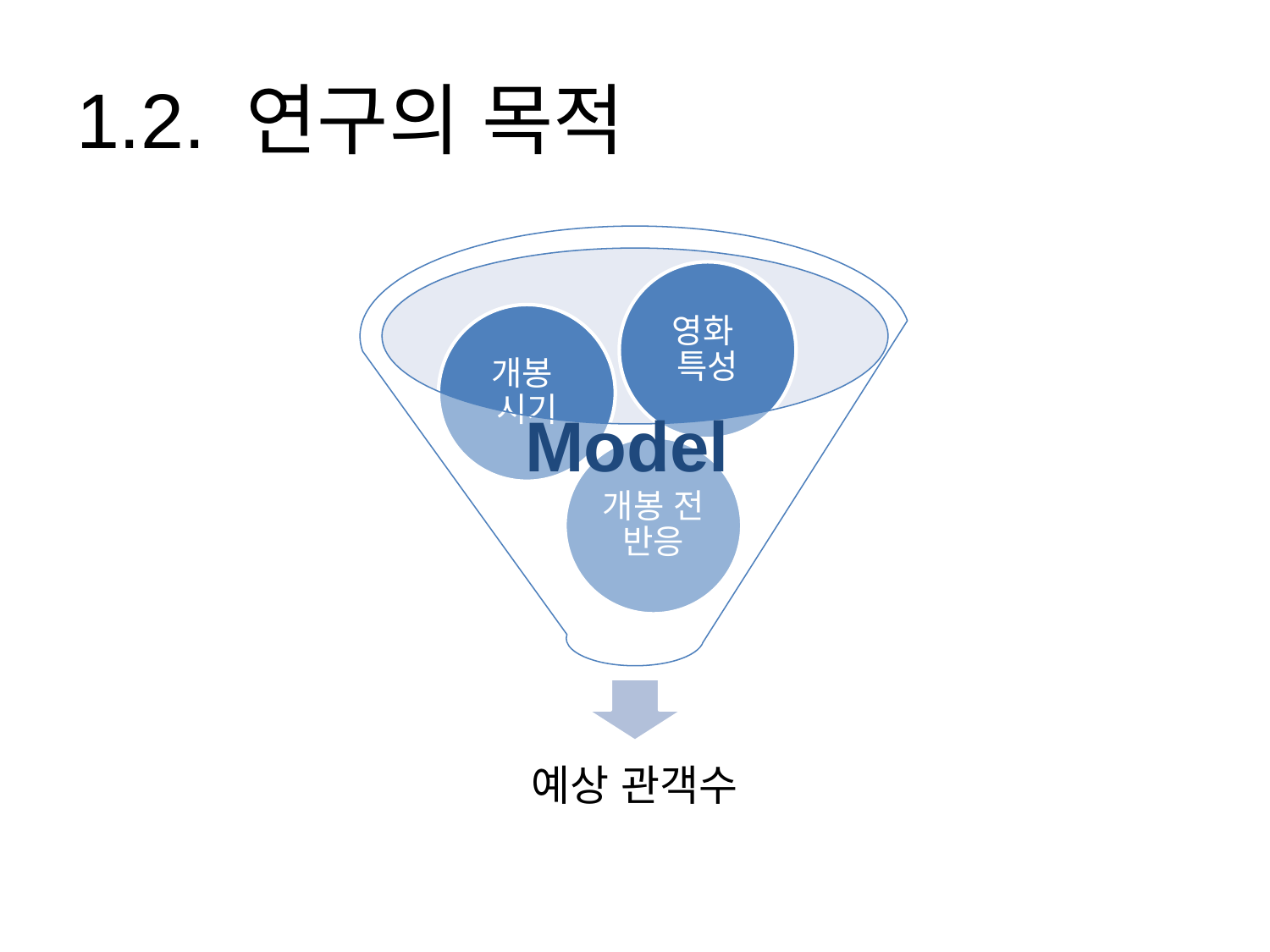

# 1.2. 연구의 목적
예상 관객수
개봉 전 반응
개봉  시기
영화  특성
Model